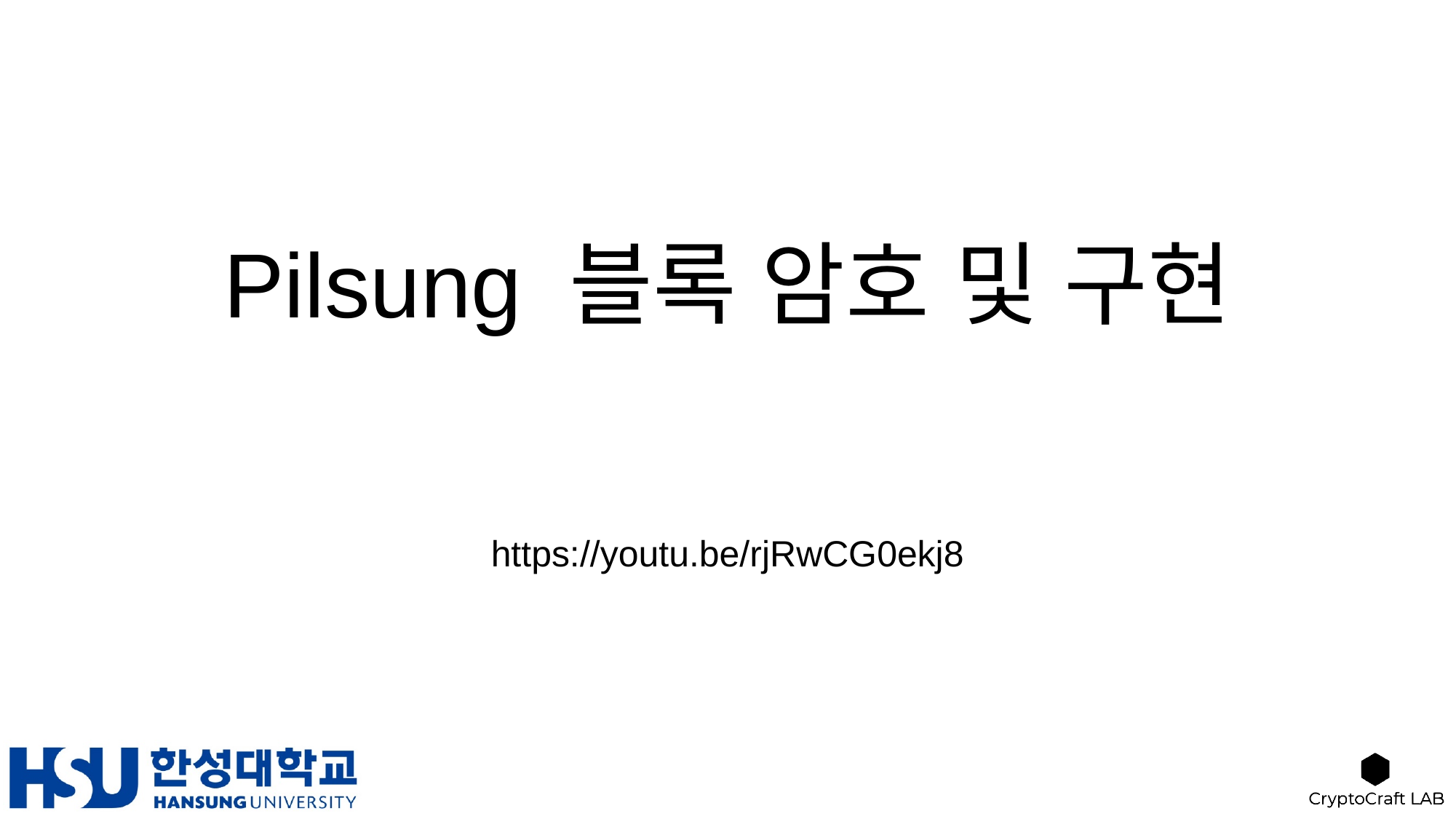

# Pilsung 블록 암호 및 구현
https://youtu.be/rjRwCG0ekj8